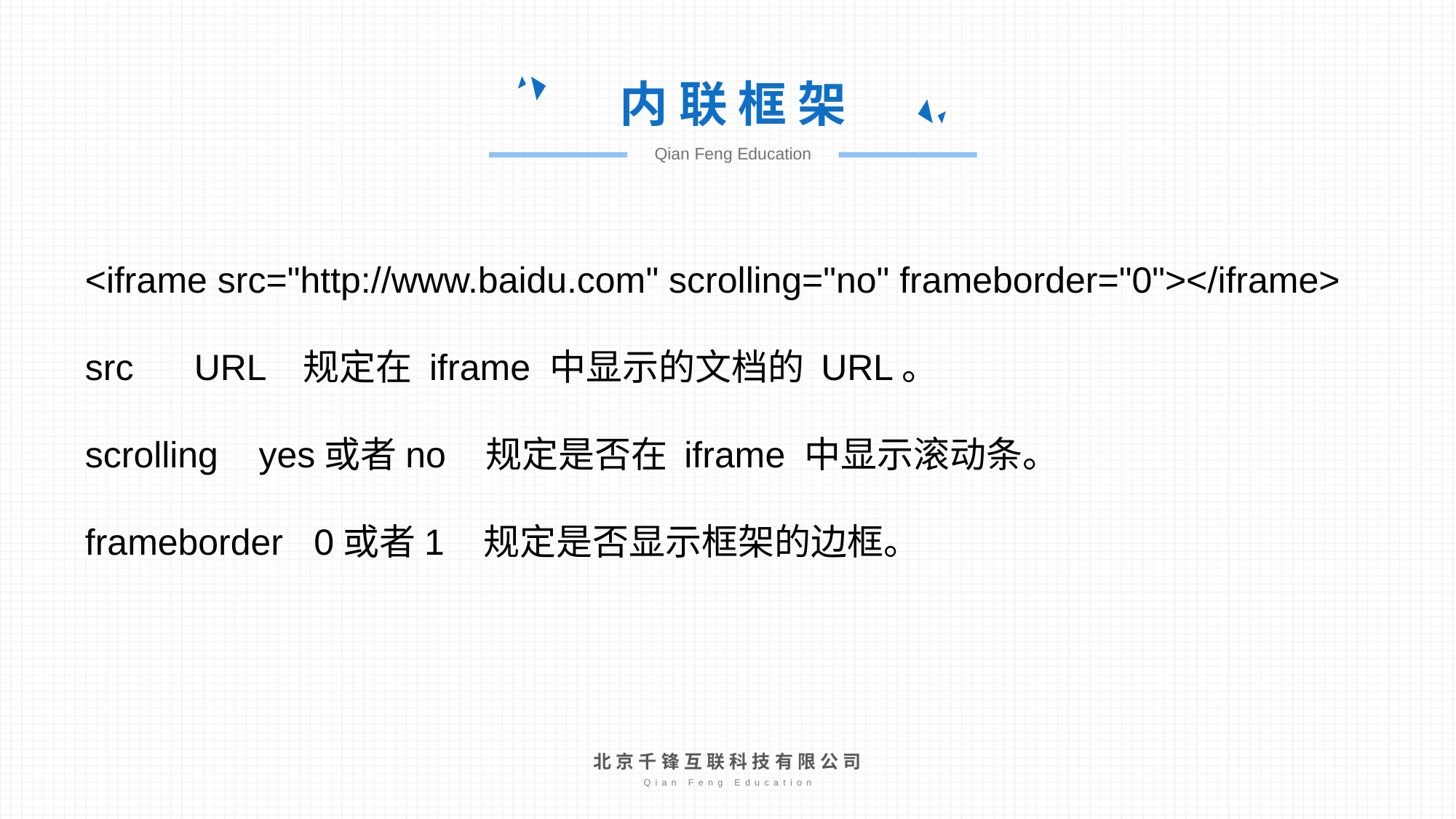

内 联 框 架

Qian Feng Education

<iframe src="http://www.baidu.com" scrolling="no" frameborder="0"></iframe>
src	URL	规定在 iframe 中显示的文档的 URL。
scrolling    yes或者no   规定是否在 iframe 中显示滚动条。
frameborder   0或者1   规定是否显示框架的边框。
北京千锋互联科技有限公司
Qian Feng Education